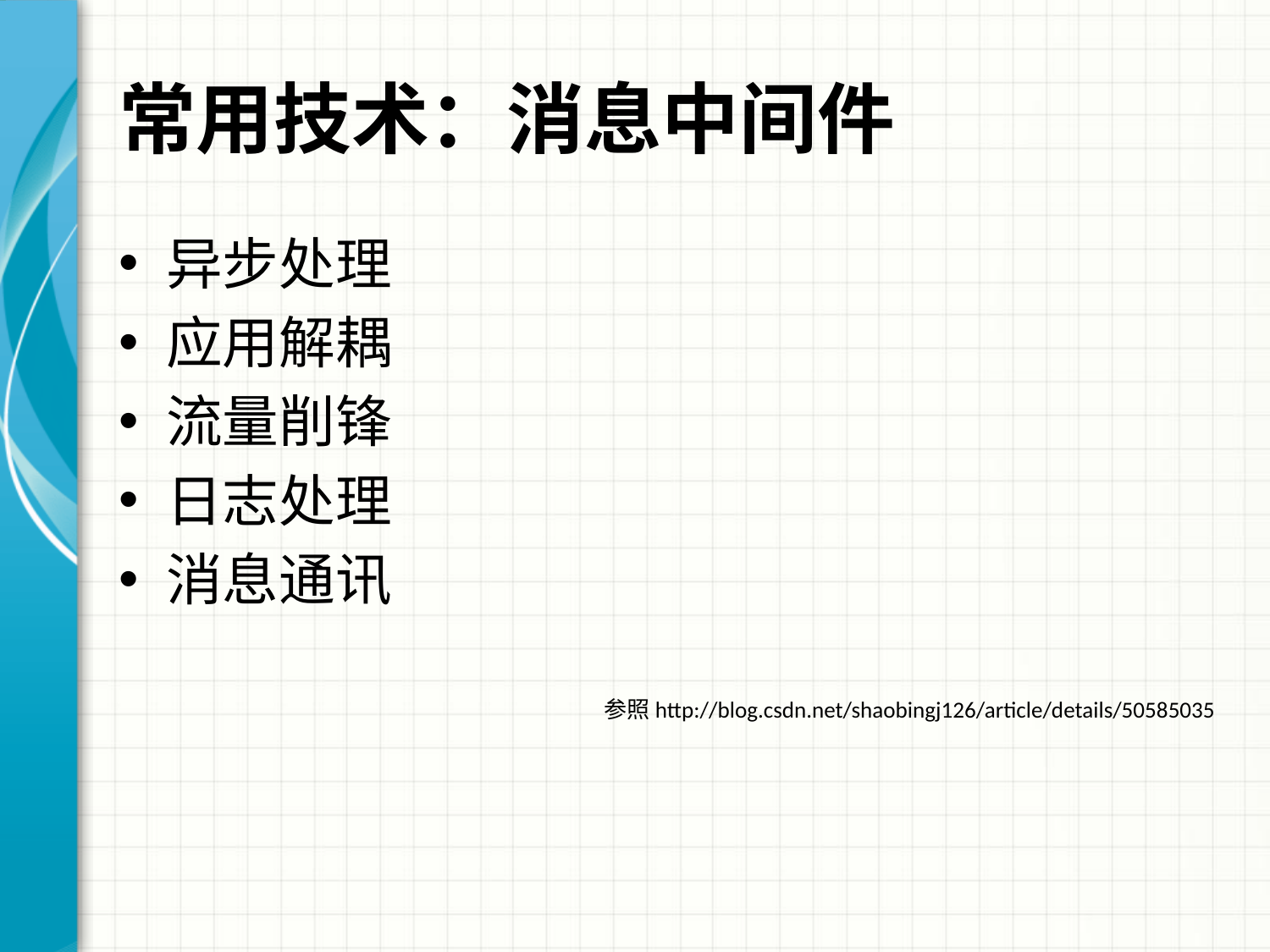

# 常用技术：消息中间件
异步处理
应用解耦
流量削锋
日志处理
消息通讯

参照http://blog.csdn.net/shaobingj126/article/details/50585035